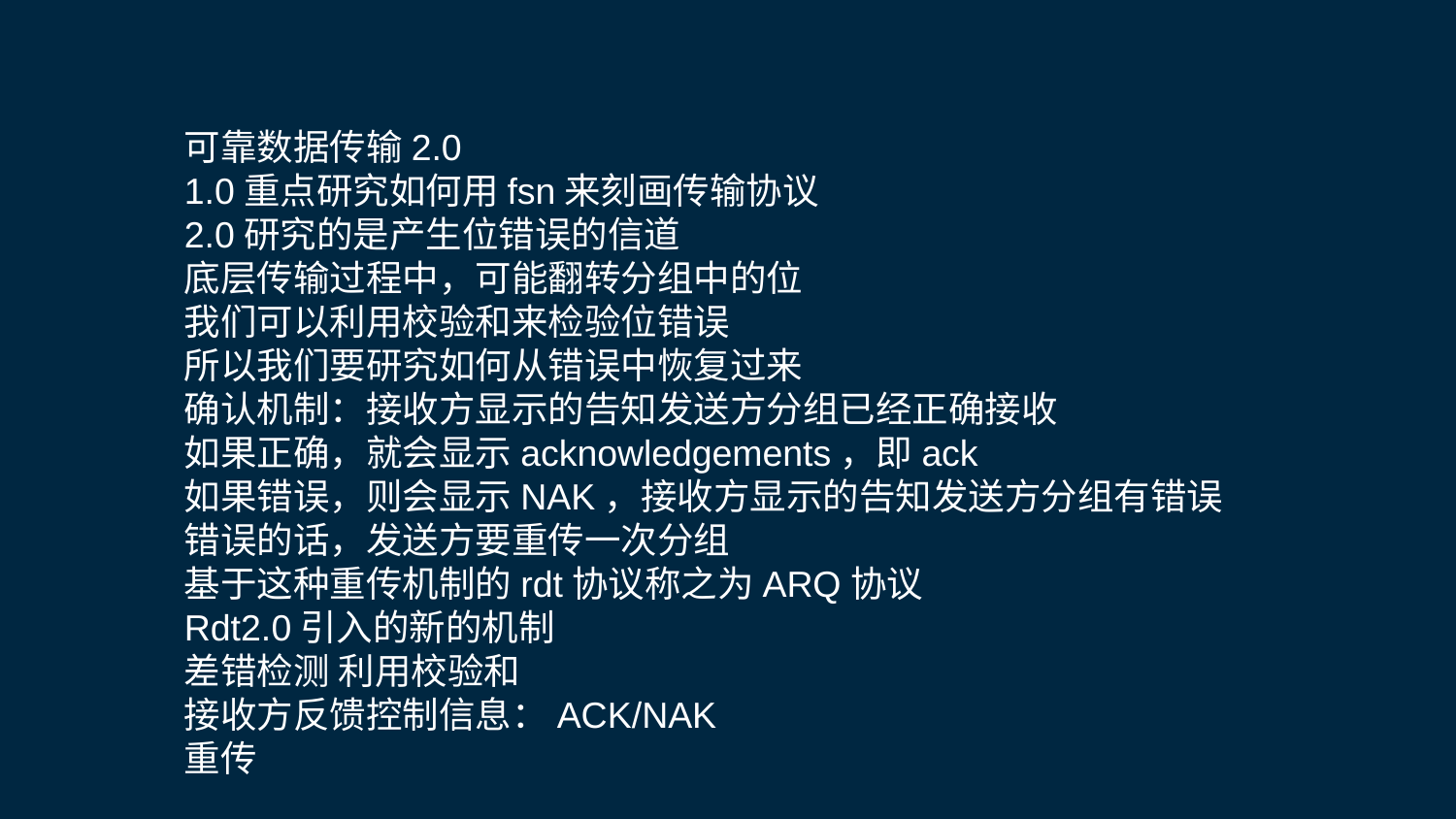

可靠数据传输2.0
1.0重点研究如何用fsn来刻画传输协议
2.0研究的是产生位错误的信道
底层传输过程中，可能翻转分组中的位
我们可以利用校验和来检验位错误
所以我们要研究如何从错误中恢复过来
确认机制：接收方显示的告知发送方分组已经正确接收
如果正确，就会显示acknowledgements，即ack
如果错误，则会显示NAK，接收方显示的告知发送方分组有错误
错误的话，发送方要重传一次分组
基于这种重传机制的rdt协议称之为ARQ协议
Rdt2.0引入的新的机制
差错检测 利用校验和
接收方反馈控制信息：ACK/NAK
重传